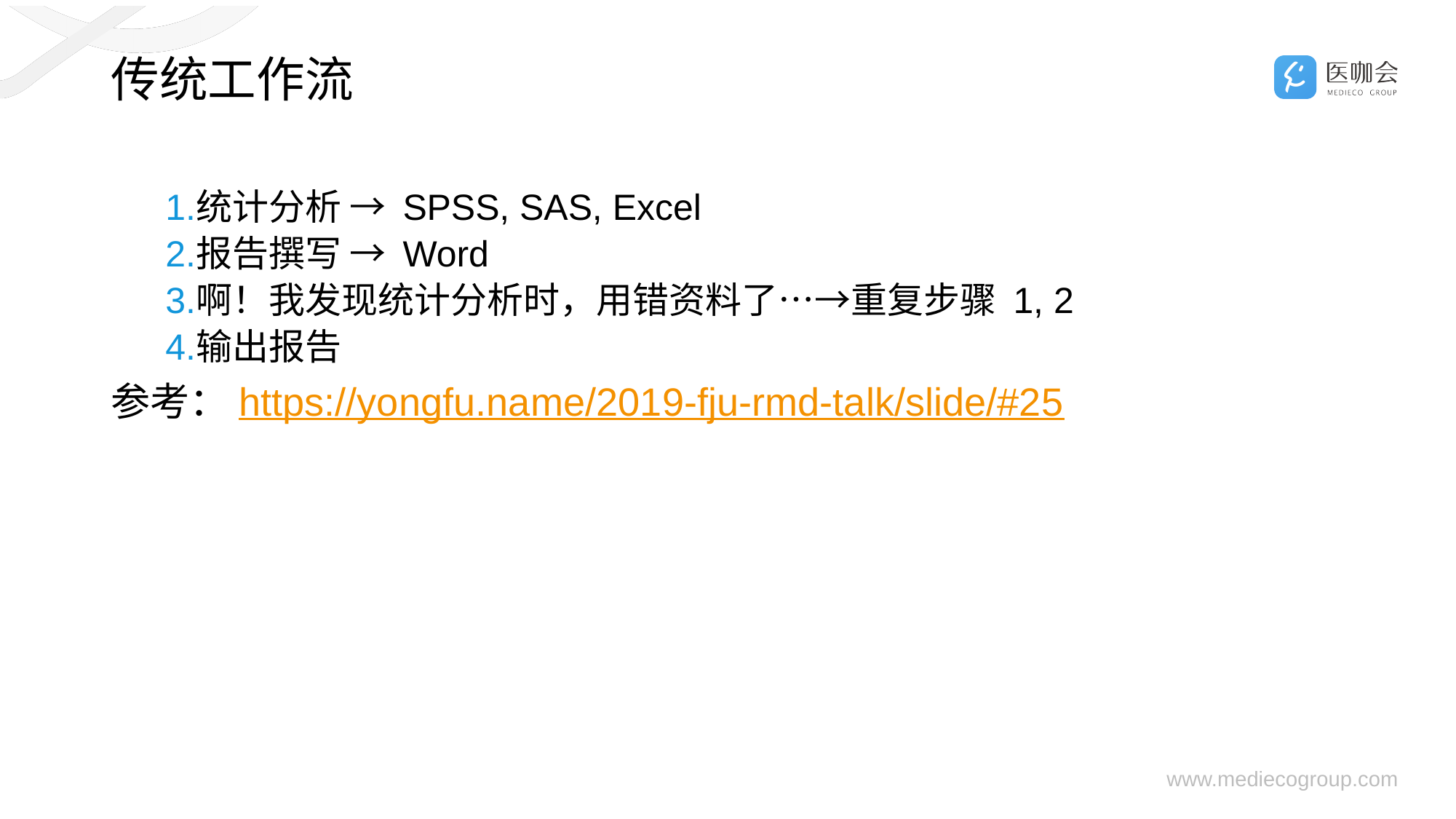

# 传统工作流
统计分析 → SPSS, SAS, Excel
报告撰写 → Word
啊！我发现统计分析时，用错资料了…→重复步骤 1, 2
输出报告
参考：https://yongfu.name/2019-fju-rmd-talk/slide/#25